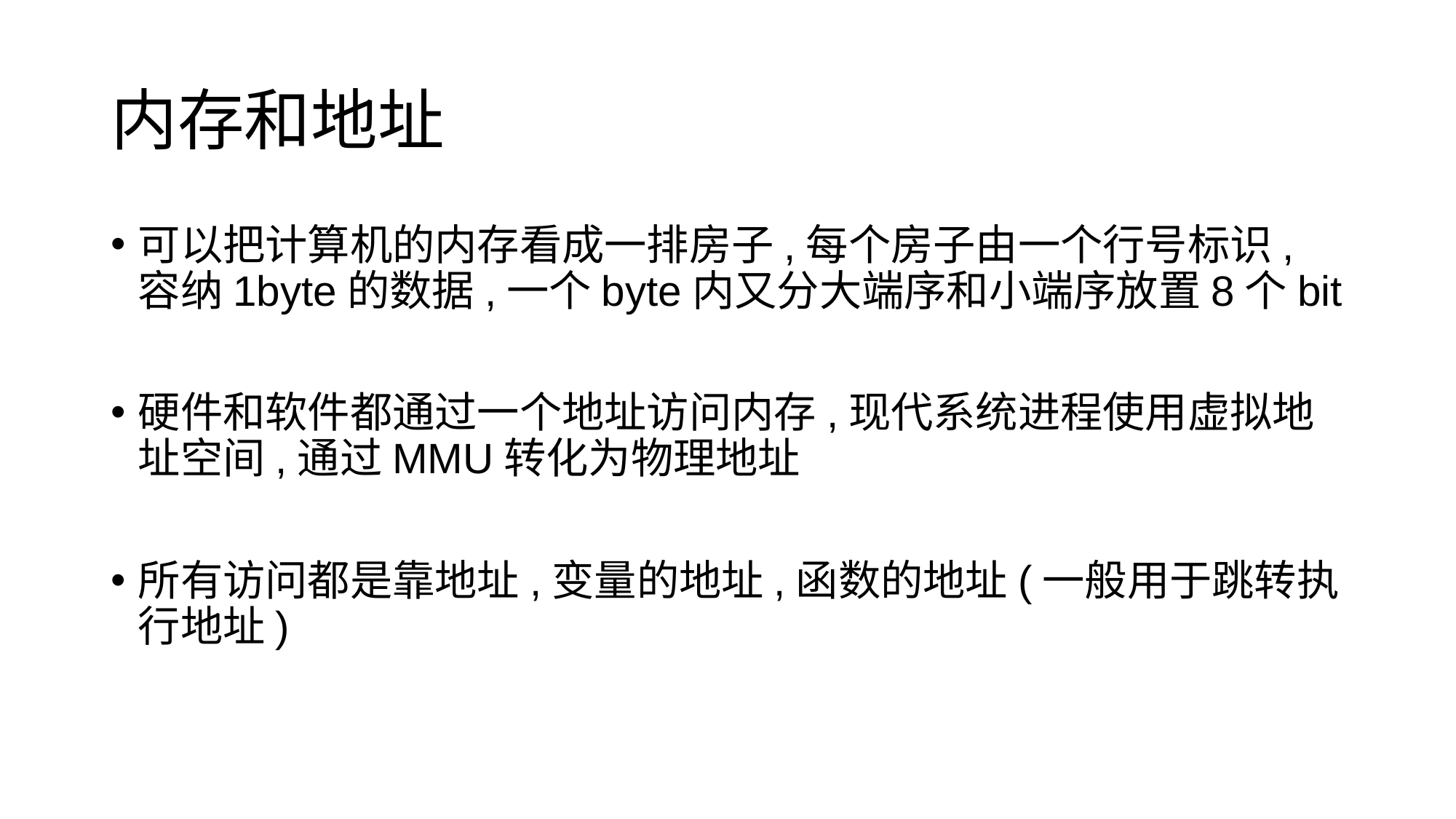

# 内存和地址
可以把计算机的内存看成一排房子,每个房子由一个行号标识,容纳1byte的数据,一个byte内又分大端序和小端序放置8个bit

硬件和软件都通过一个地址访问内存,现代系统进程使用虚拟地址空间,通过MMU转化为物理地址

所有访问都是靠地址,变量的地址,函数的地址(一般用于跳转执行地址)